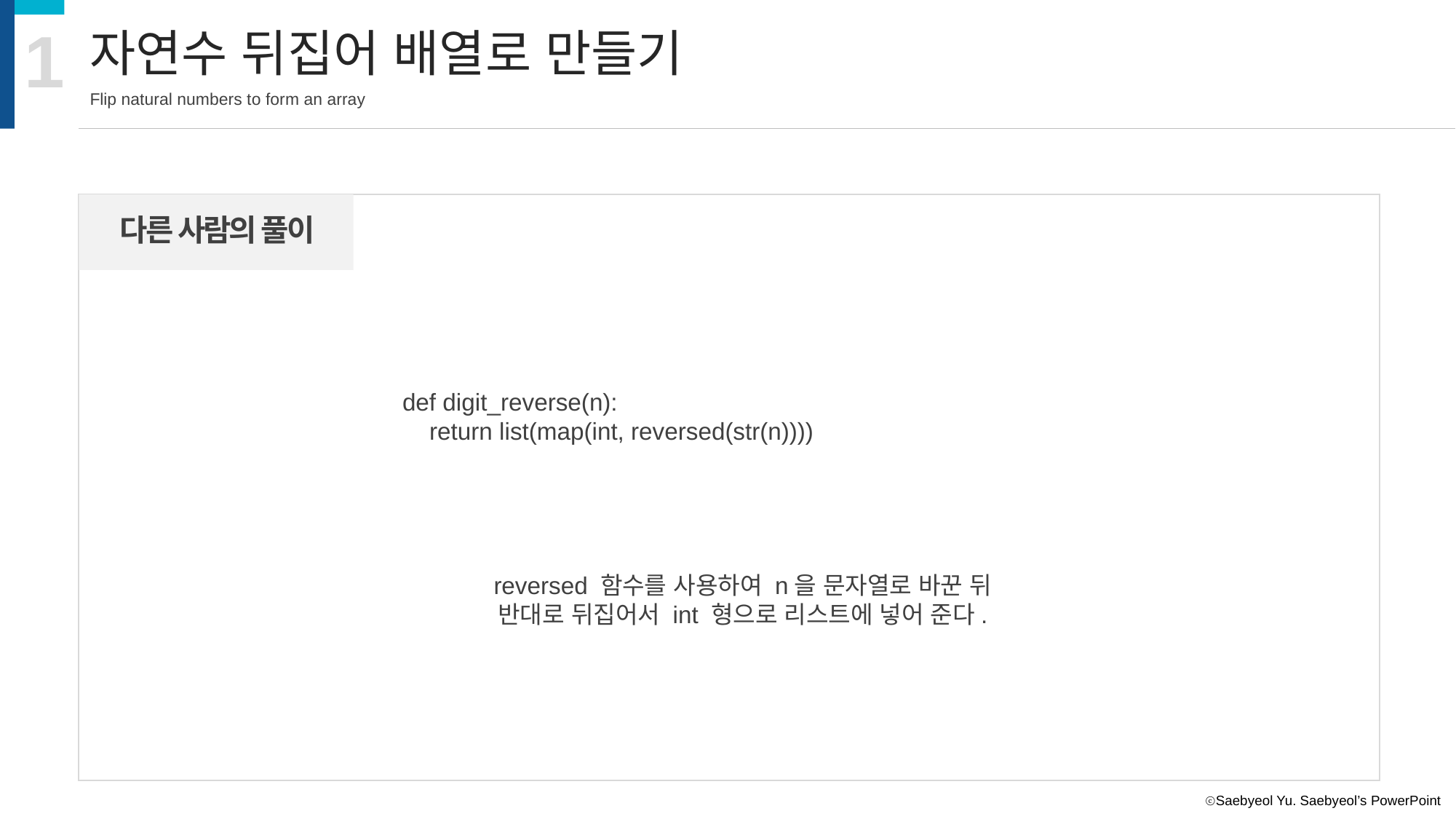

1
자연수 뒤집어 배열로 만들기
Flip natural numbers to form an array

다른 사람의 풀이
def digit_reverse(n):
    return list(map(int, reversed(str(n))))
reversed 함수를 사용하여 n을 문자열로 바꾼 뒤
반대로 뒤집어서 int 형으로 리스트에 넣어 준다.